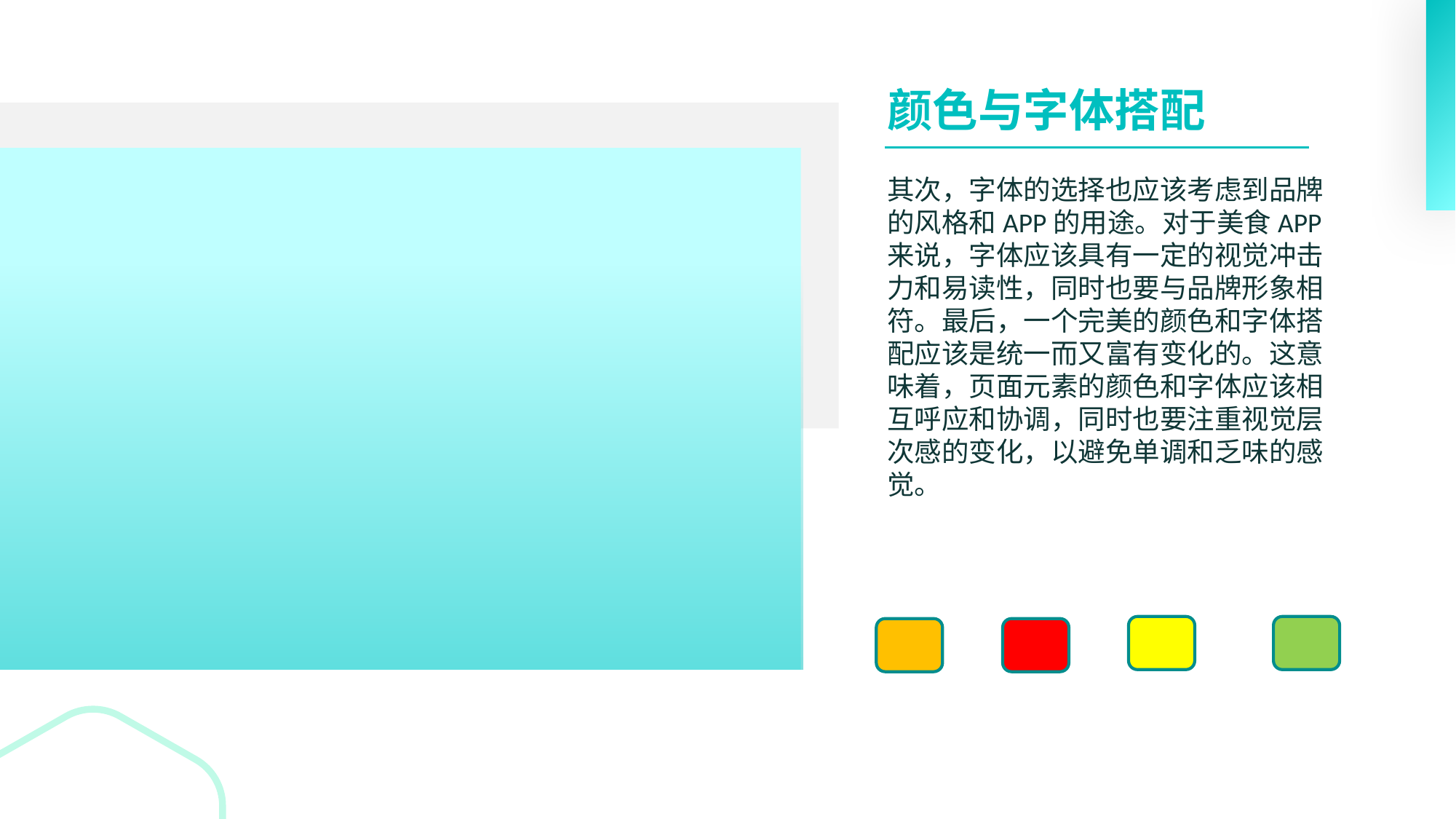

颜色与字体搭配

其次，字体的选择也应该考虑到品牌的风格和APP的用途。对于美食APP来说，字体应该具有一定的视觉冲击力和易读性，同时也要与品牌形象相符。最后，一个完美的颜色和字体搭配应该是统一而又富有变化的。这意味着，页面元素的颜色和字体应该相互呼应和协调，同时也要注重视觉层次感的变化，以避免单调和乏味的感觉。

VIEW MORE